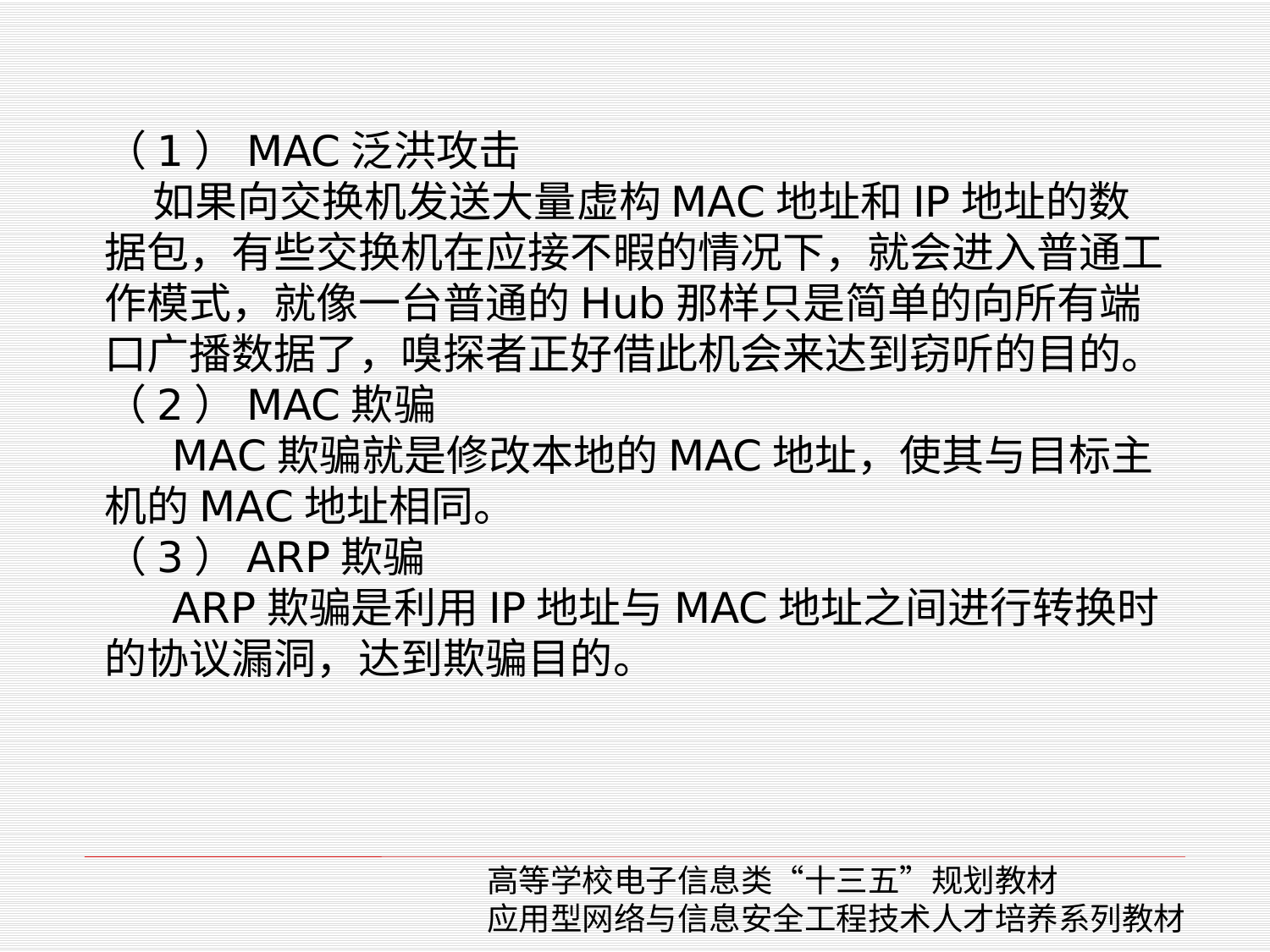

（1）MAC泛洪攻击
    如果向交换机发送大量虚构MAC地址和IP地址的数据包，有些交换机在应接不暇的情况下，就会进入普通工作模式，就像一台普通的Hub那样只是简单的向所有端口广播数据了，嗅探者正好借此机会来达到窃听的目的。
（2）MAC欺骗
     MAC欺骗就是修改本地的MAC地址，使其与目标主机的MAC地址相同。
（3）ARP欺骗
     ARP欺骗是利用IP地址与MAC地址之间进行转换时的协议漏洞，达到欺骗目的。
高等学校电子信息类“十三五”规划教材
应用型网络与信息安全工程技术人才培养系列教材